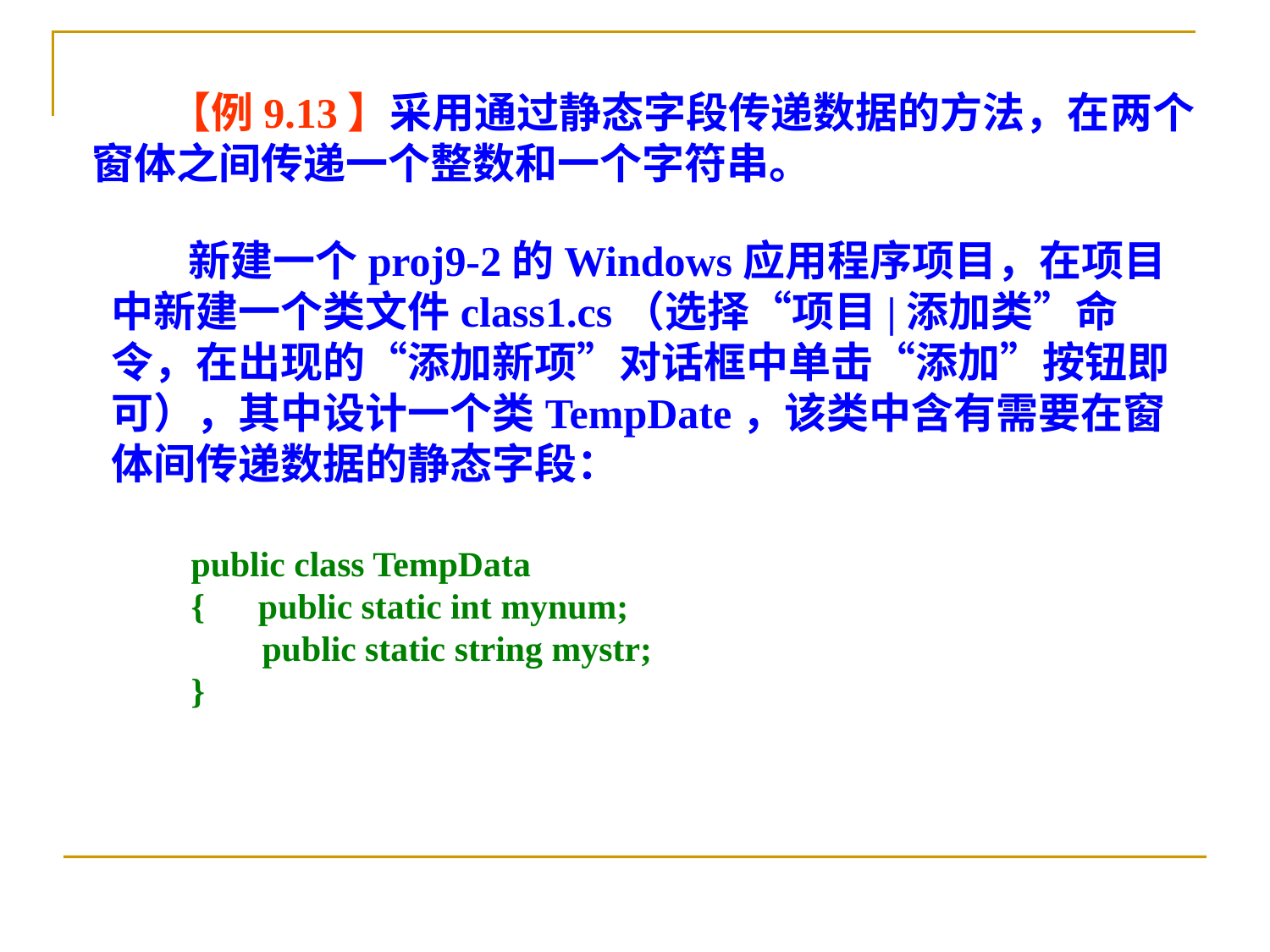

【例9.13】采用通过静态字段传递数据的方法，在两个窗体之间传递一个整数和一个字符串。
       新建一个proj9-2的Windows应用程序项目，在项目中新建一个类文件class1.cs（选择“项目|添加类”命令，在出现的“添加新项”对话框中单击“添加”按钮即可），其中设计一个类TempDate，该类中含有需要在窗体间传递数据的静态字段：
public class TempData
{      public static int mynum;
        public static string mystr;
}